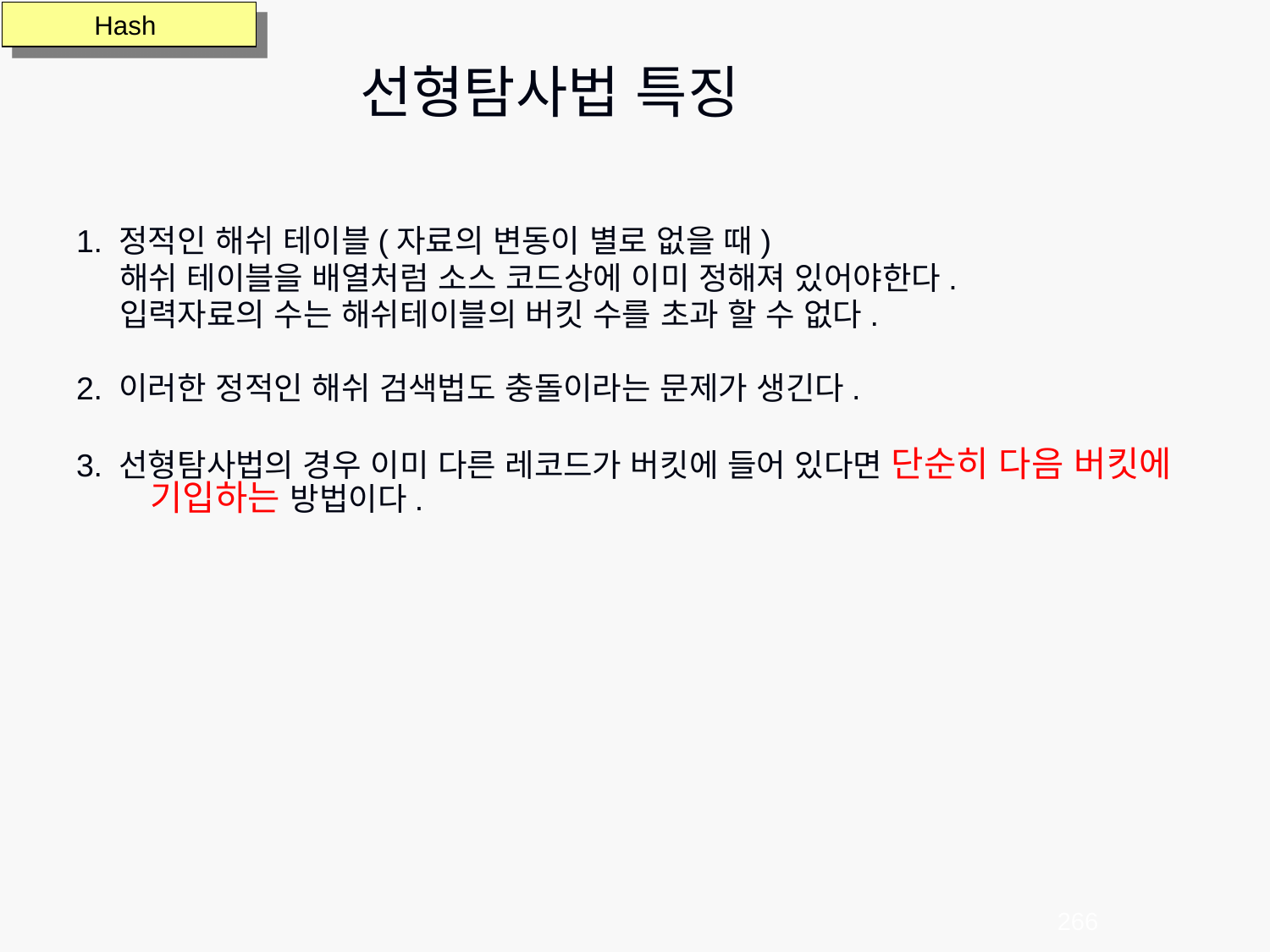

선형탐사법 특징
1. 정적인 해쉬 테이블(자료의 변동이 별로 없을 때)
    해쉬 테이블을 배열처럼 소스 코드상에 이미 정해져 있어야한다.
    입력자료의 수는 해쉬테이블의 버킷 수를 초과 할 수 없다.

2. 이러한 정적인 해쉬 검색법도 충돌이라는 문제가 생긴다.

3. 선형탐사법의 경우 이미 다른 레코드가 버킷에 들어 있다면 단순히 다음 버킷에 기입하는 방법이다.

Hash
266